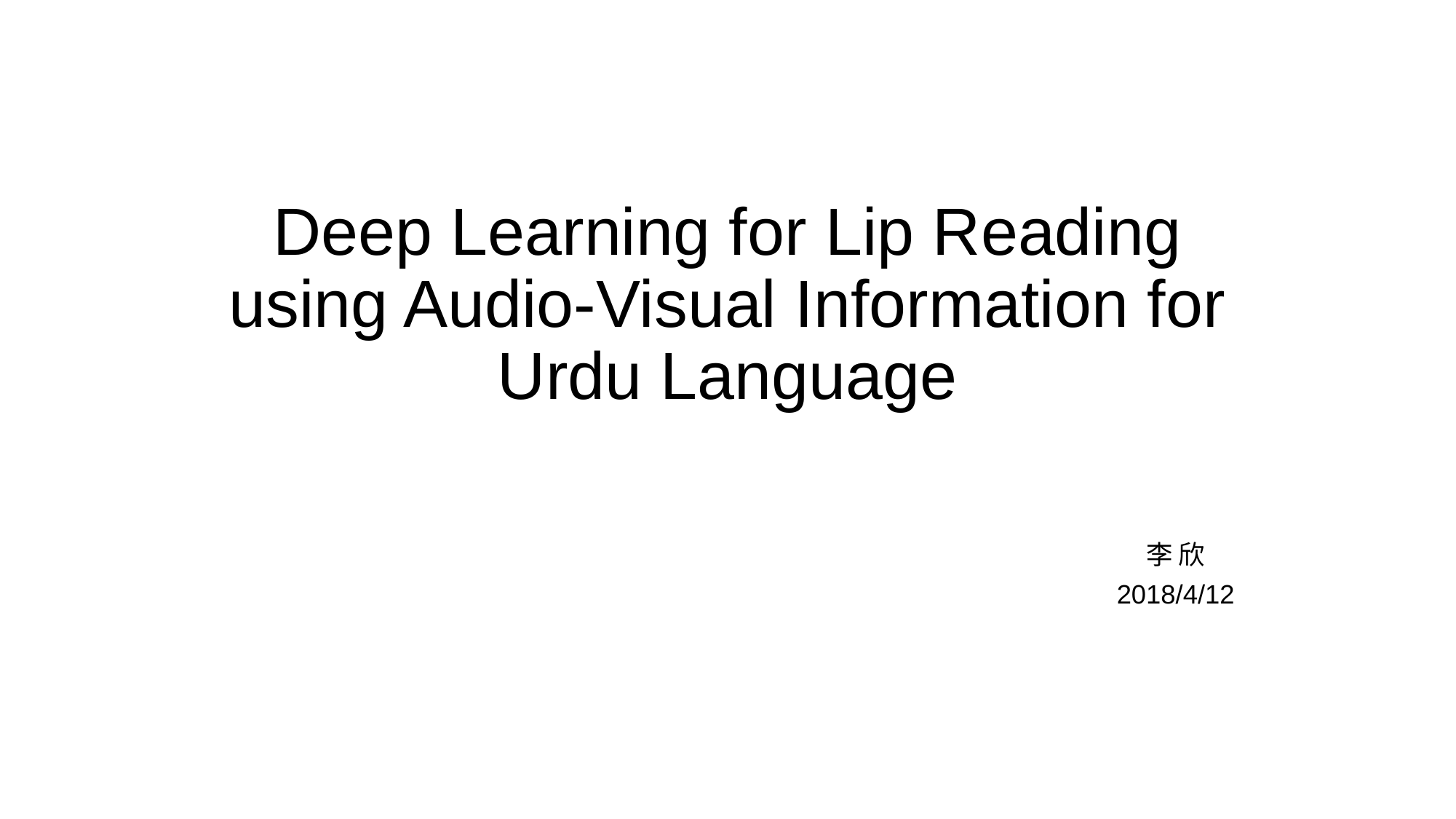

# Deep Learning for Lip Reading using Audio-Visual Information for Urdu Language
李 欣
2018/4/12